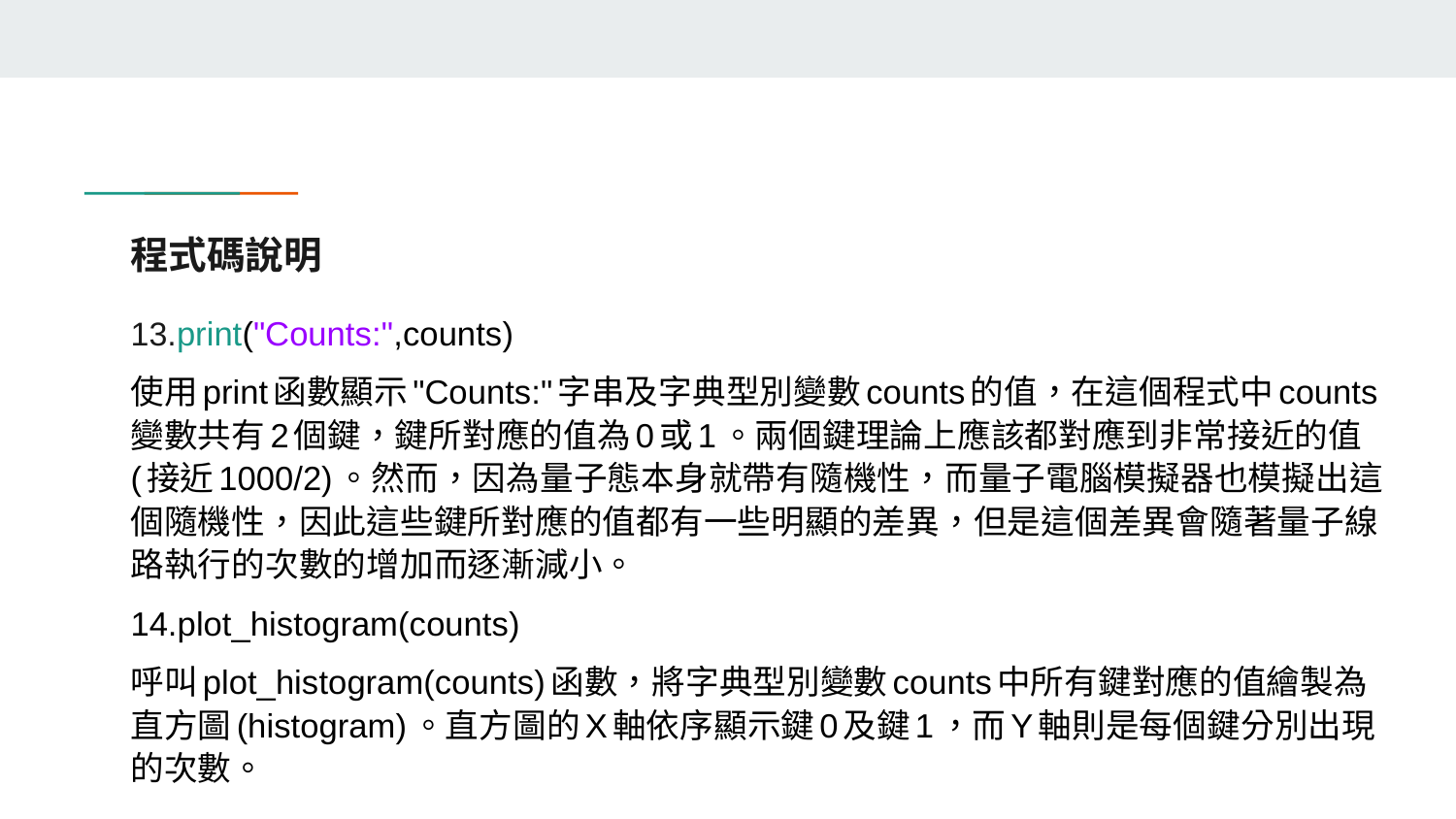

# 程式碼說明
13.print("Counts:",counts)
使用print函數顯示"Counts:"字串及字典型別變數counts的值，在這個程式中counts變數共有2個鍵，鍵所對應的值為0或1。兩個鍵理論上應該都對應到非常接近的值(接近1000/2)。然而，因為量子態本身就帶有隨機性，而量子電腦模擬器也模擬出這個隨機性，因此這些鍵所對應的值都有一些明顯的差異，但是這個差異會隨著量子線路執行的次數的增加而逐漸減小。
14.plot_histogram(counts)
呼叫plot_histogram(counts)函數，將字典型別變數counts中所有鍵對應的值繪製為直方圖(histogram)。直方圖的X軸依序顯示鍵0及鍵1，而Y軸則是每個鍵分別出現的次數。